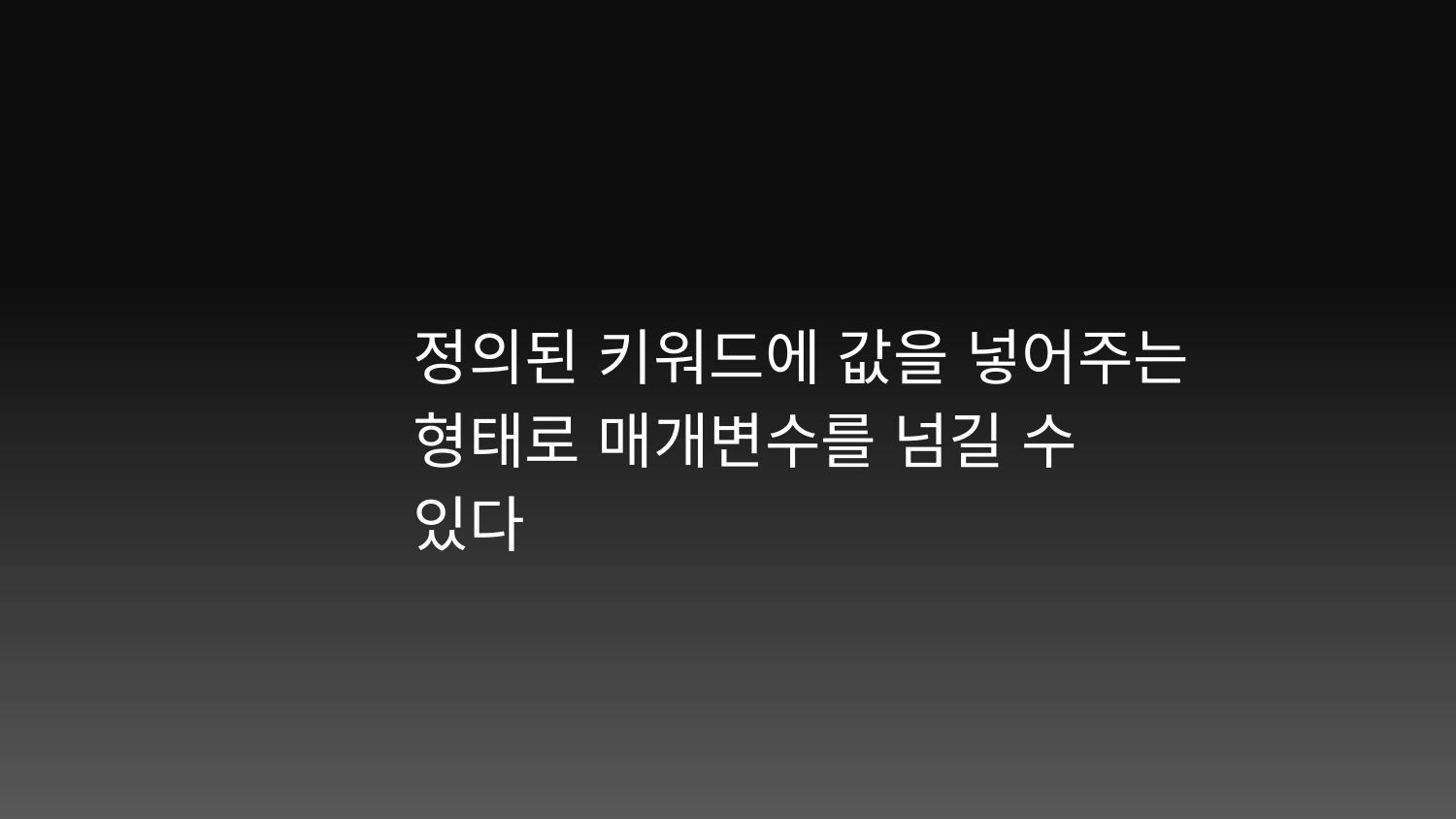

정의된 키워드에 값을 넣어주는 형태로 매개변수를 넘길 수 있다